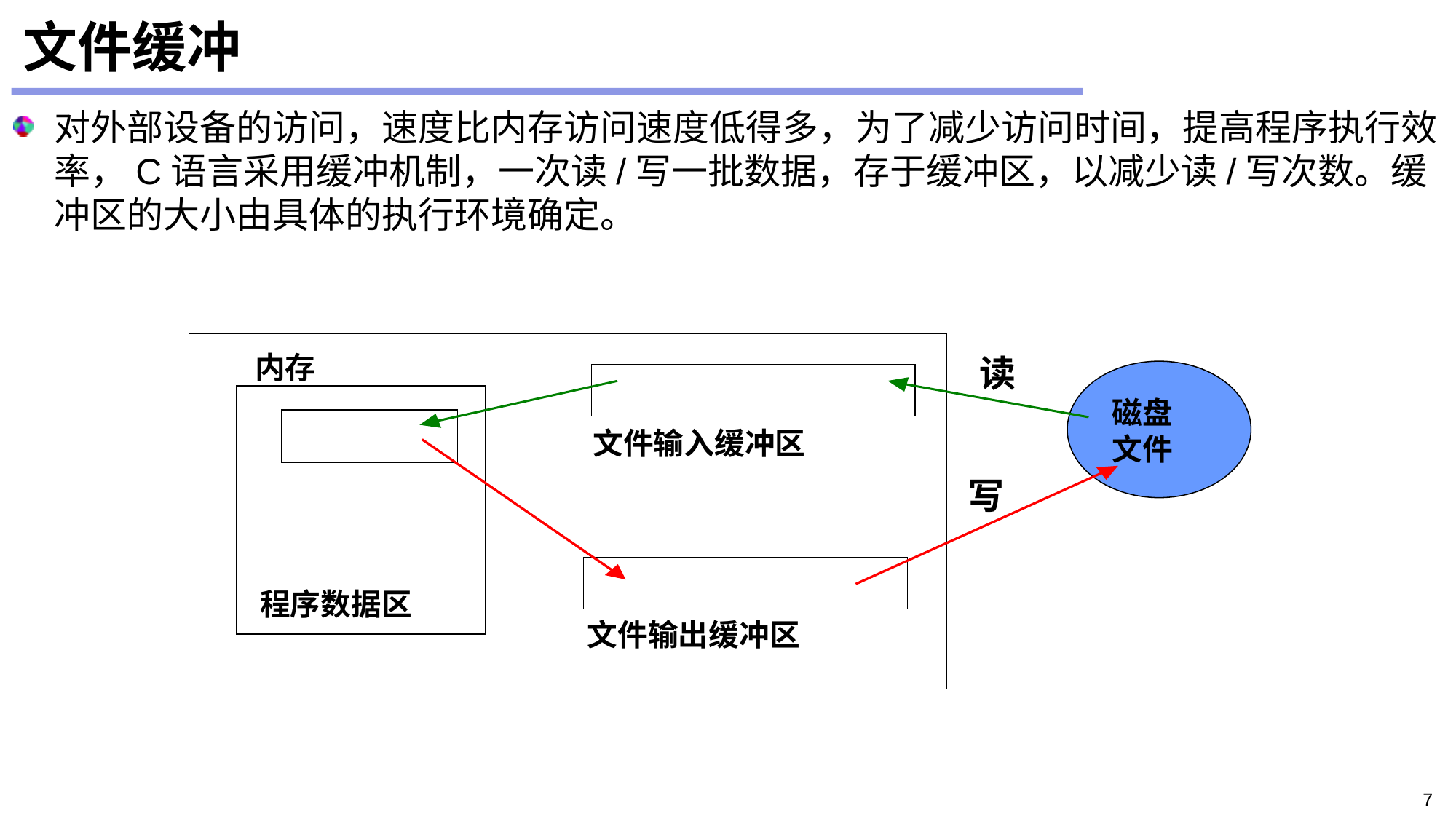

# 文件缓冲
对外部设备的访问，速度比内存访问速度低得多，为了减少访问时间，提高程序执行效率，C语言采用缓冲机制，一次读/写一批数据，存于缓冲区，以减少读/写次数。缓冲区的大小由具体的执行环境确定。

内存
读

磁盘

文件输入缓冲区
文件

写

程序数据区
文件输出缓冲区
7